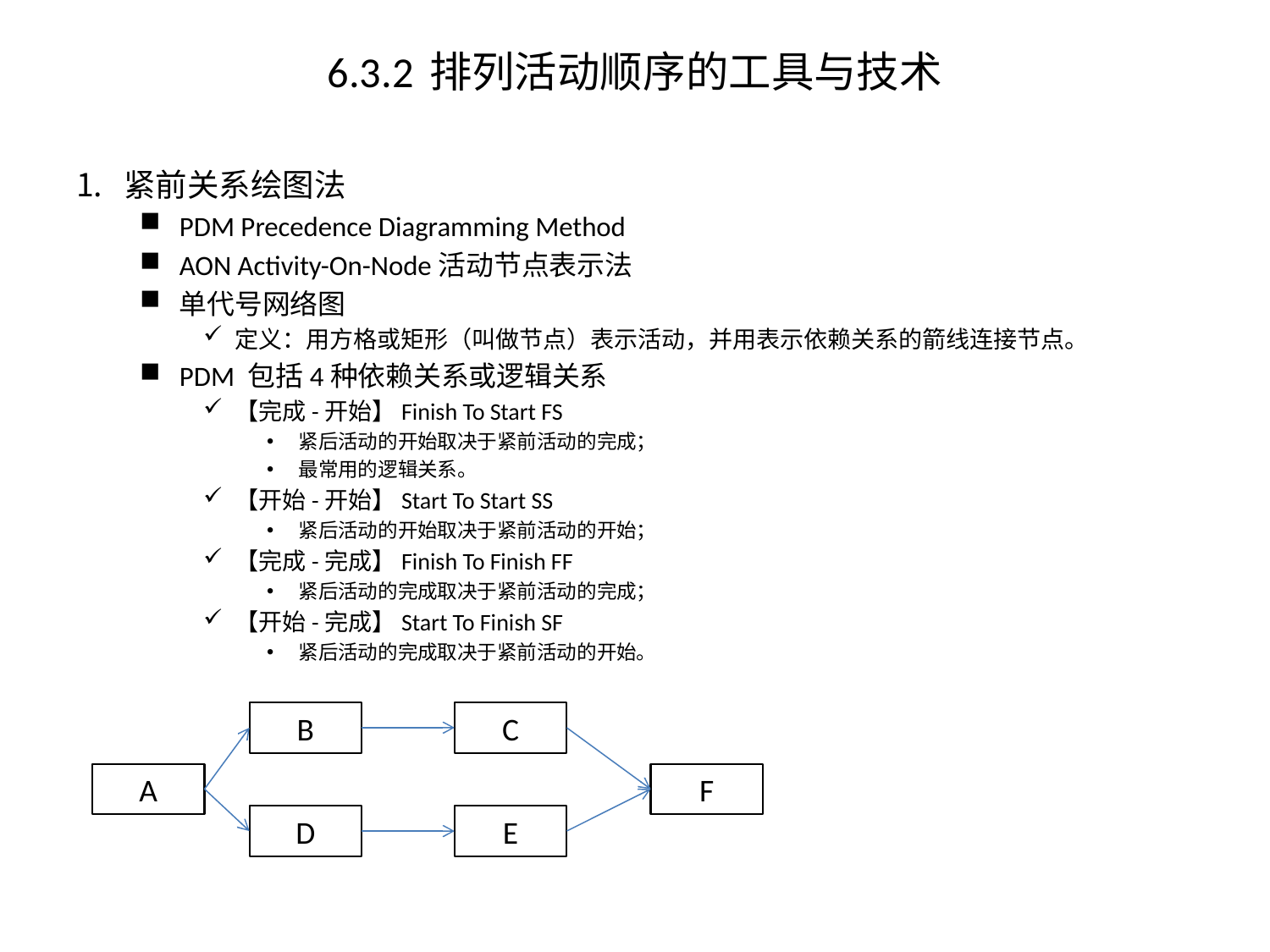

# 6.3.2 排列活动顺序的工具与技术
紧前关系绘图法
PDM Precedence Diagramming Method
AON Activity-On-Node活动节点表示法
单代号网络图
定义：用方格或矩形（叫做节点）表示活动，并用表示依赖关系的箭线连接节点。
PDM 包括4种依赖关系或逻辑关系
【完成-开始】Finish To Start FS
紧后活动的开始取决于紧前活动的完成；
最常用的逻辑关系。
【开始-开始】Start To Start SS
紧后活动的开始取决于紧前活动的开始；
【完成-完成】Finish To Finish FF
紧后活动的完成取决于紧前活动的完成；
【开始-完成】Start To Finish SF
紧后活动的完成取决于紧前活动的开始。

B
C
A
F
D
E